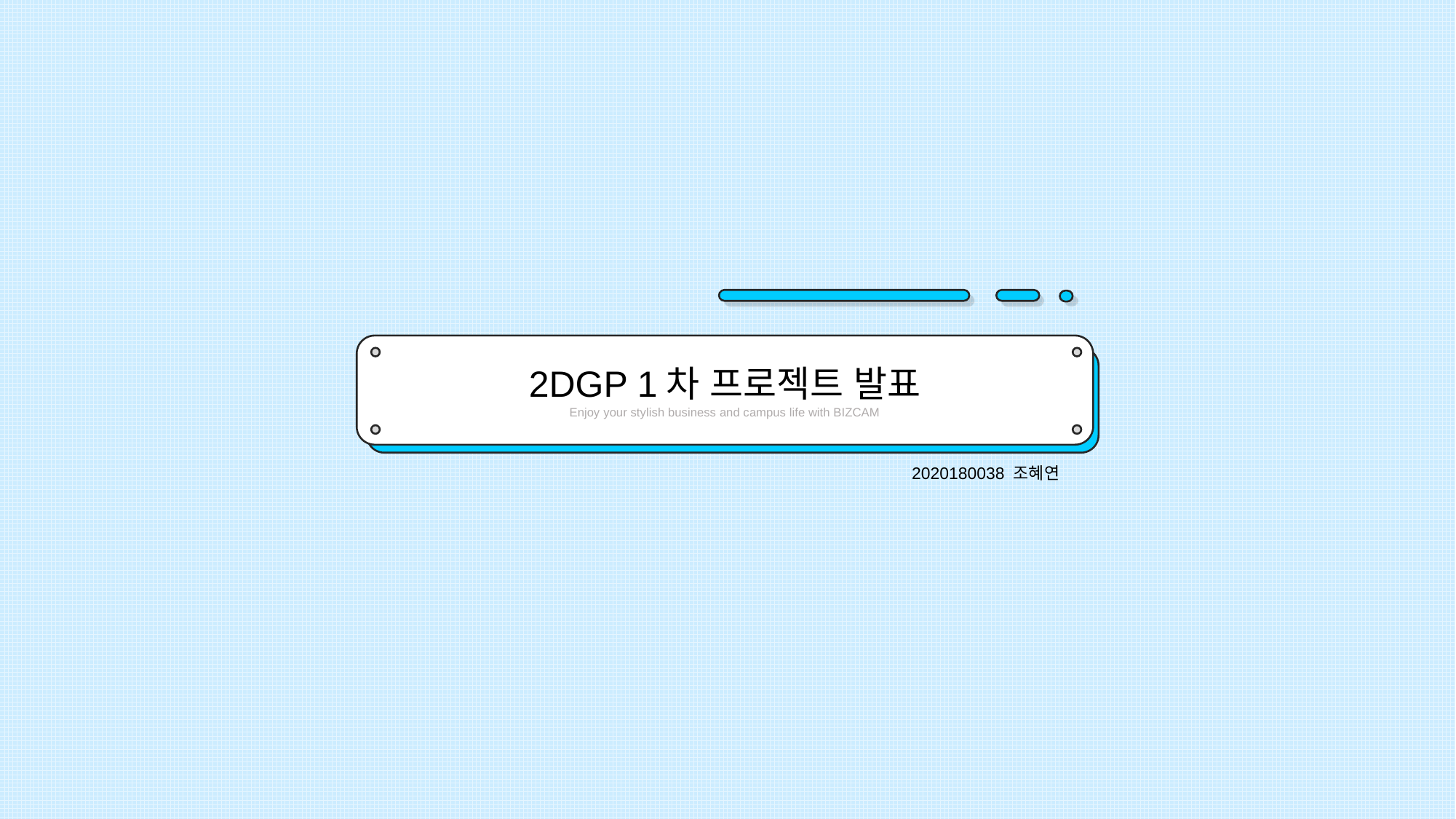

2DGP 1차 프로젝트 발표
Enjoy your stylish business and campus life with BIZCAM

2020180038 조혜연